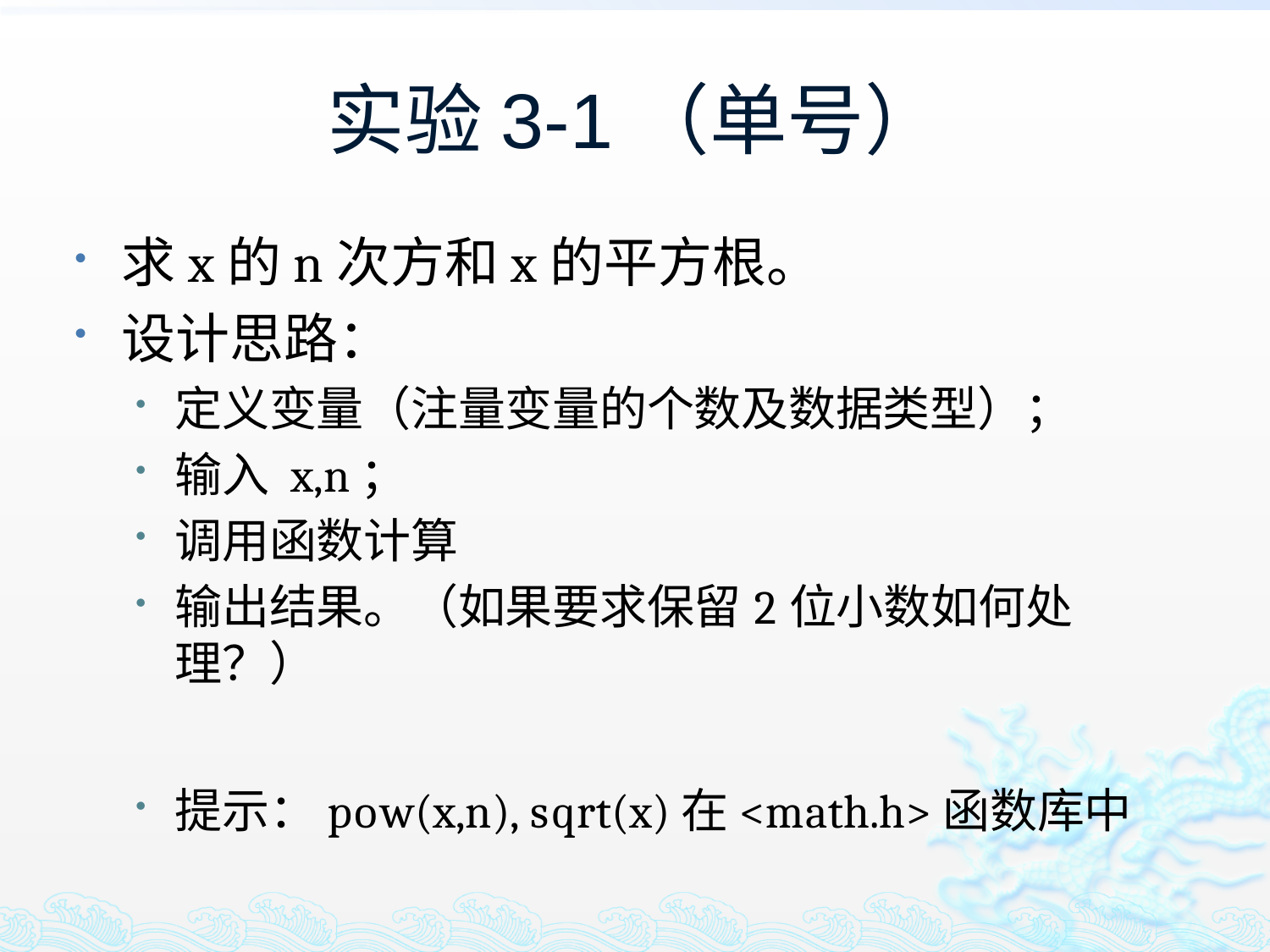

# 实验3-1（单号）
求x的n次方和x的平方根。
设计思路：
定义变量（注量变量的个数及数据类型）；
输入 x,n；
调用函数计算
输出结果。（如果要求保留2位小数如何处理？）

提示：pow(x,n), sqrt(x)在<math.h>函数库中